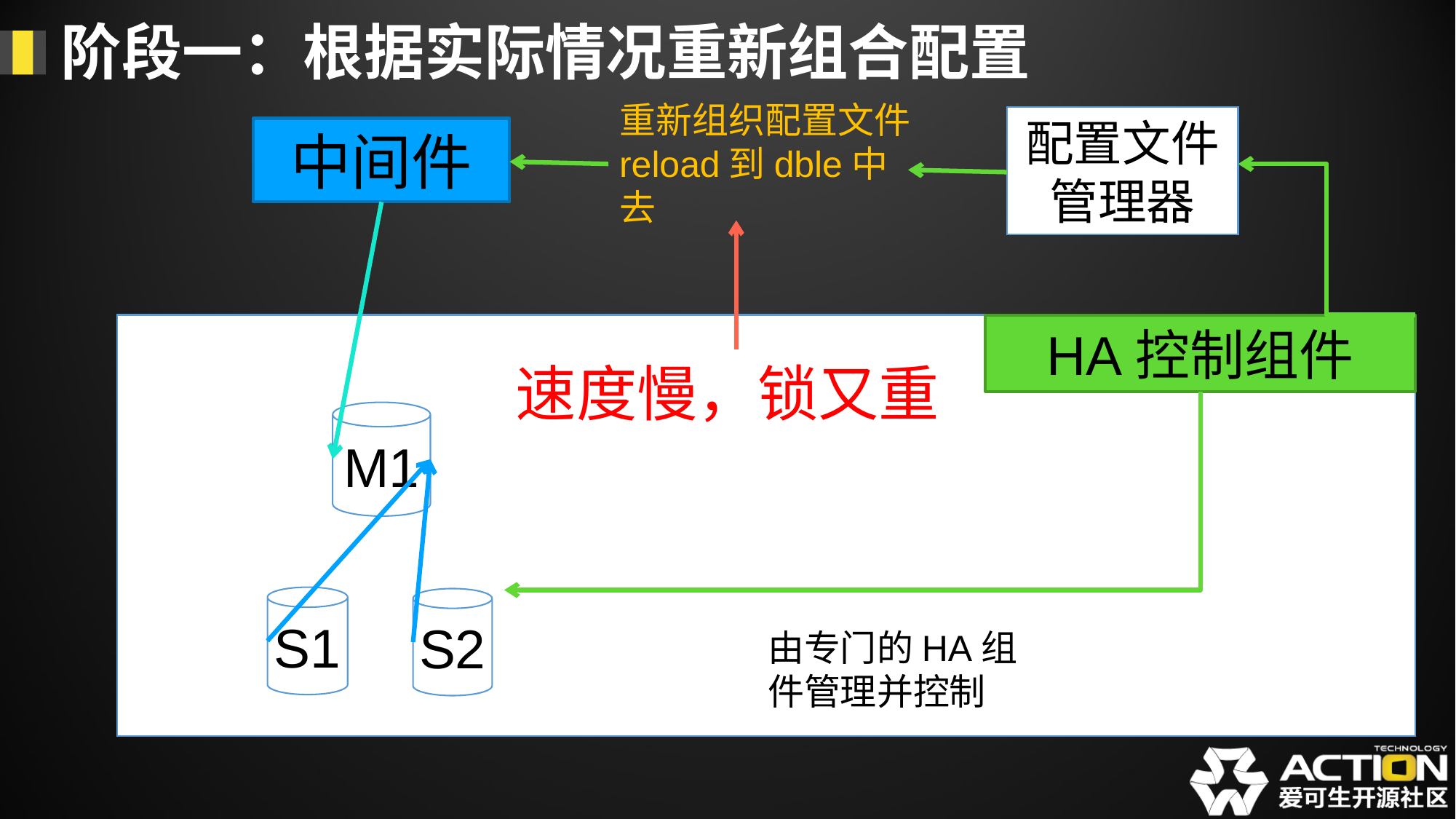

阶段一：根据实际情况重新组合配置
配置文件管理器
重新组织配置文件
reload到dble中去
中间件
HA控制组件

速度慢，锁又重
M1
S1
S2
由专门的HA组件管理并控制